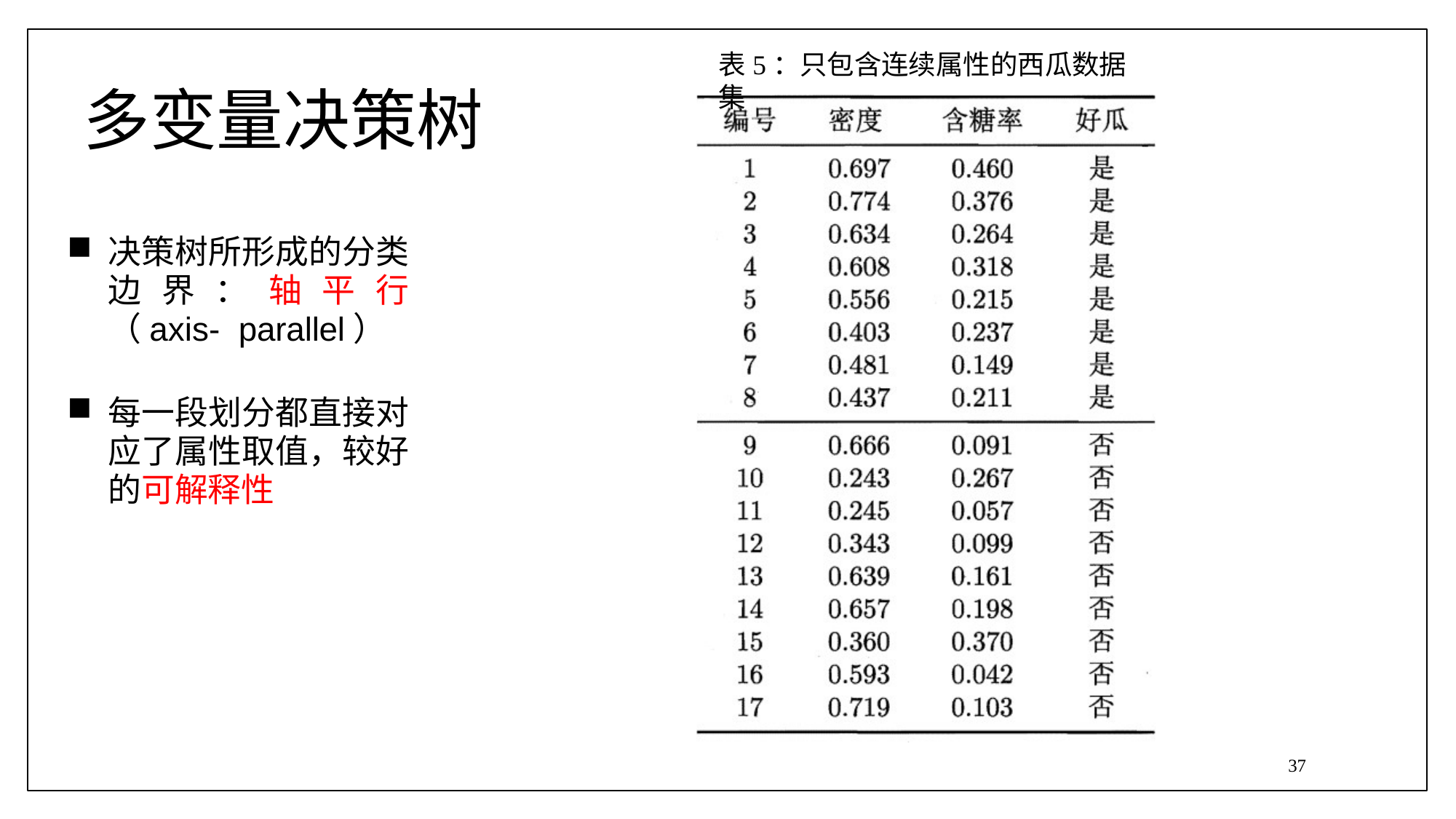

表5：只包含连续属性的西瓜数据集
# 多变量决策树

决策树所形成的分类 边界：轴平行（axis-  parallel）

每一段划分都直接对 应了属性取值，较好 的可解释性
37